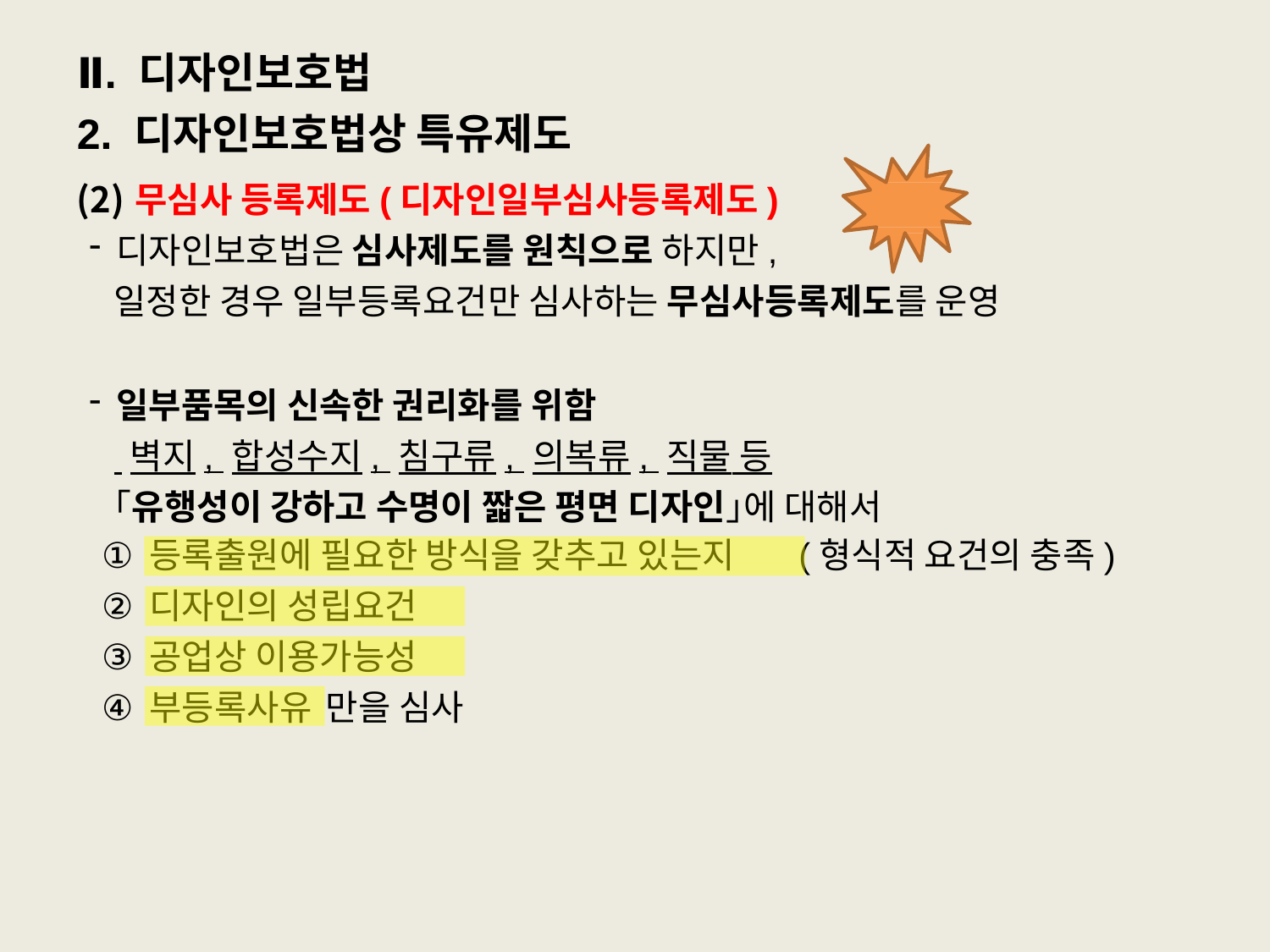

# Ⅱ. 디자인보호법
2. 디자인보호법상 특유제도
무심사 등록제도(디자인일부심사등록제도)
디자인보호법은 심사제도를 원칙으로 하지만,
일정한 경우 일부등록요건만 심사하는 무심사등록제도를 운영

일부품목의 신속한 권리화를 위함
 벽지, 합성수지, 침구류, 의복류, 직물 등
｢유행성이 강하고 수명이 짧은 평면 디자인｣에 대해서

①
②
③
④
등록출원에 필요한 방식을 갖추고 있는지
(형식적 요건의 충족)

디자인의 성립요건

공업상 이용가능성

부등록사유
만을 심사